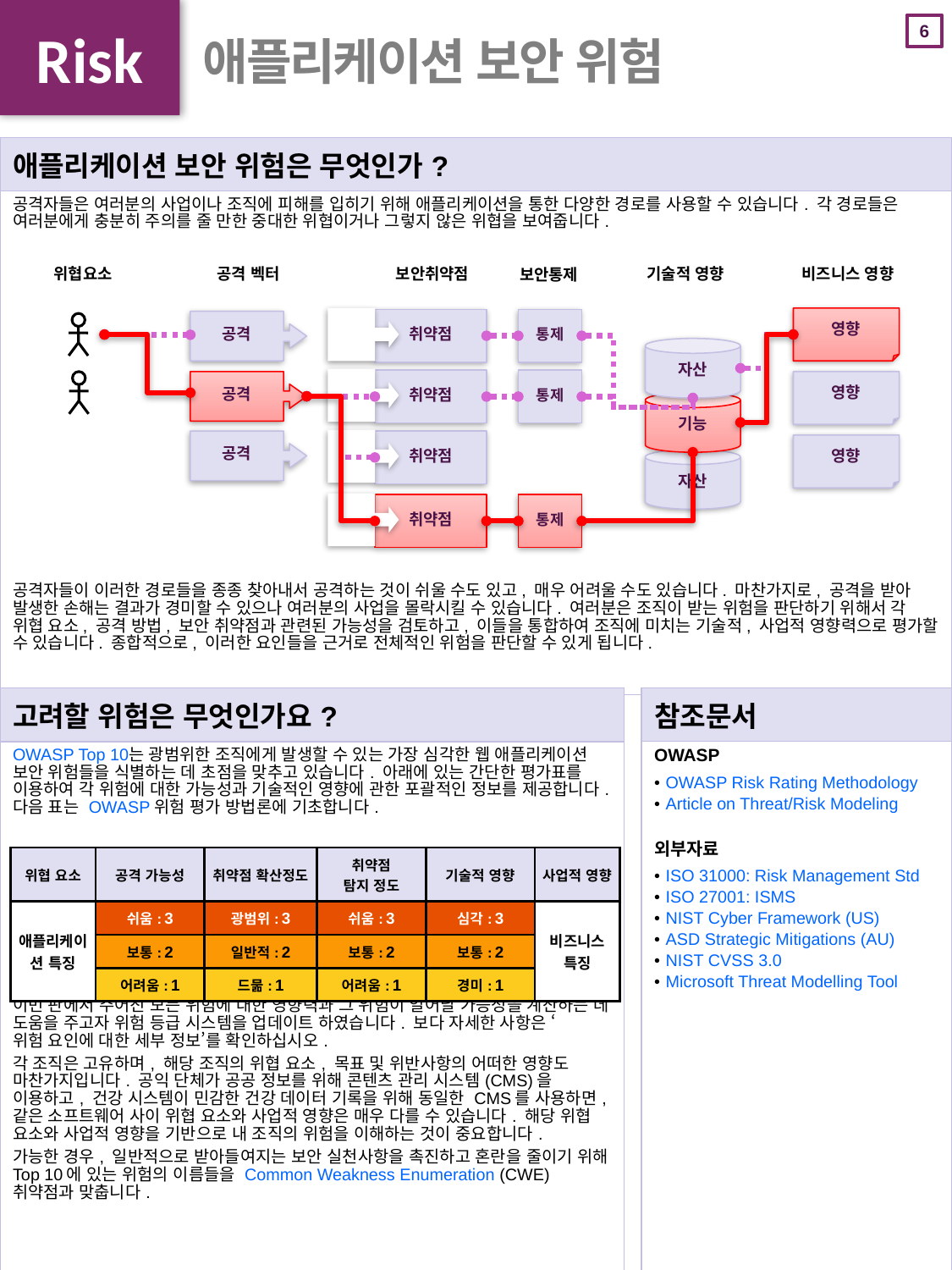

Risk
# 애플리케이션 보안 위험
| 애플리케이션 보안 위험은 무엇인가? |
| --- |
| 공격자들은 여러분의 사업이나 조직에 피해를 입히기 위해 애플리케이션을 통한 다양한 경로를 사용할 수 있습니다. 각 경로들은 여러분에게 충분히 주의를 줄 만한 중대한 위협이거나 그렇지 않은 위협을 보여줍니다. 공격자들이 이러한 경로들을 종종 찾아내서 공격하는 것이 쉬울 수도 있고, 매우 어려울 수도 있습니다. 마찬가지로, 공격을 받아 발생한 손해는 결과가 경미할 수 있으나 여러분의 사업을 몰락시킬 수 있습니다. 여러분은 조직이 받는 위험을 판단하기 위해서 각 위협 요소, 공격 방법, 보안 취약점과 관련된 가능성을 검토하고, 이들을 통합하여 조직에 미치는 기술적, 사업적 영향력으로 평가할 수 있습니다. 종합적으로, 이러한 요인들을 근거로 전체적인 위험을 판단할 수 있게 됩니다. |
위협요소
공격 벡터
비즈니스 영향
기술적 영향
보안취약점
보안통제

취약점
영향
통제
공격

자산

취약점
통제
공격
영향

기능

취약점
공격
영향
자산

취약점
통제
| 참조문서 |
| --- |
| OWASP OWASP Risk Rating Methodology Article on Threat/Risk Modeling 외부자료 ISO 31000: Risk Management Std ISO 27001: ISMS NIST Cyber Framework (US) ASD Strategic Mitigations (AU) NIST CVSS 3.0 Microsoft Threat Modelling Tool |
| 고려할 위험은 무엇인가요? |
| --- |
| OWASP Top 10는 광범위한 조직에게 발생할 수 있는 가장 심각한 웹 애플리케이션 보안 위험들을 식별하는 데 초점을 맞추고 있습니다. 아래에 있는 간단한 평가표를 이용하여 각 위험에 대한 가능성과 기술적인 영향에 관한 포괄적인 정보를 제공합니다. 다음 표는 OWASP 위험 평가 방법론에 기초합니다. 이번 판에서 주어진 모든 위험에 대한 영향력과 그 위험이 일어날 가능성을 계산하는 데 도움을 주고자 위험 등급 시스템을 업데이트 하였습니다. 보다 자세한 사항은 ‘위험 요인에 대한 세부 정보’를 확인하십시오. 각 조직은 고유하며, 해당 조직의 위협 요소, 목표 및 위반사항의 어떠한 영향도 마찬가지입니다. 공익 단체가 공공 정보를 위해 콘텐츠 관리 시스템(CMS)을 이용하고, 건강 시스템이 민감한 건강 데이터 기록을 위해 동일한 CMS를 사용하면, 같은 소프트웨어 사이 위협 요소와 사업적 영향은 매우 다를 수 있습니다. 해당 위협 요소와 사업적 영향을 기반으로 내 조직의 위험을 이해하는 것이 중요합니다. 가능한 경우, 일반적으로 받아들여지는 보안 실천사항을 촉진하고 혼란을 줄이기 위해 Top 10에 있는 위험의 이름들을 Common Weakness Enumeration (CWE) 취약점과 맞춥니다. |
| 위협 요소 | 공격 가능성 | 취약점 확산정도 | 취약점 탐지 정도 | 기술적 영향 | 사업적 영향 |
| --- | --- | --- | --- | --- | --- |
| 애플리케이션 특징 | 쉬움: 3 | 광범위: 3 | 쉬움: 3 | 심각: 3 | 비즈니스 특징 |
|  | 보통: 2 | 일반적: 2 | 보통: 2 | 보통: 2 |  |
|  | 어려움: 1 | 드묾: 1 | 어려움: 1 | 경미: 1 |  |